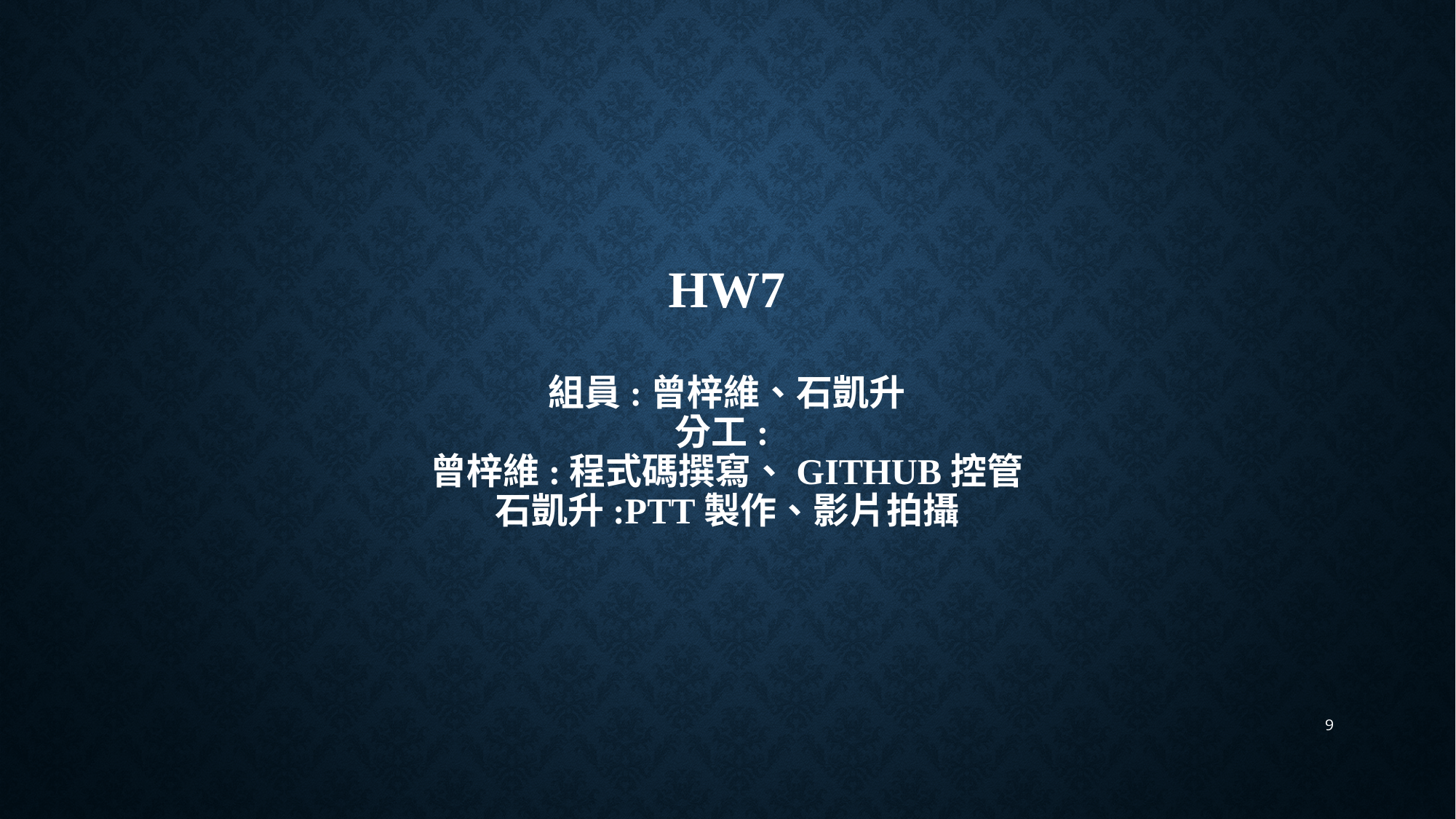

# HW7 組員:曾梓維、石凱升 分工: 曾梓維:程式碼撰寫、github控管 石凱升:ptt製作、影片拍攝
9